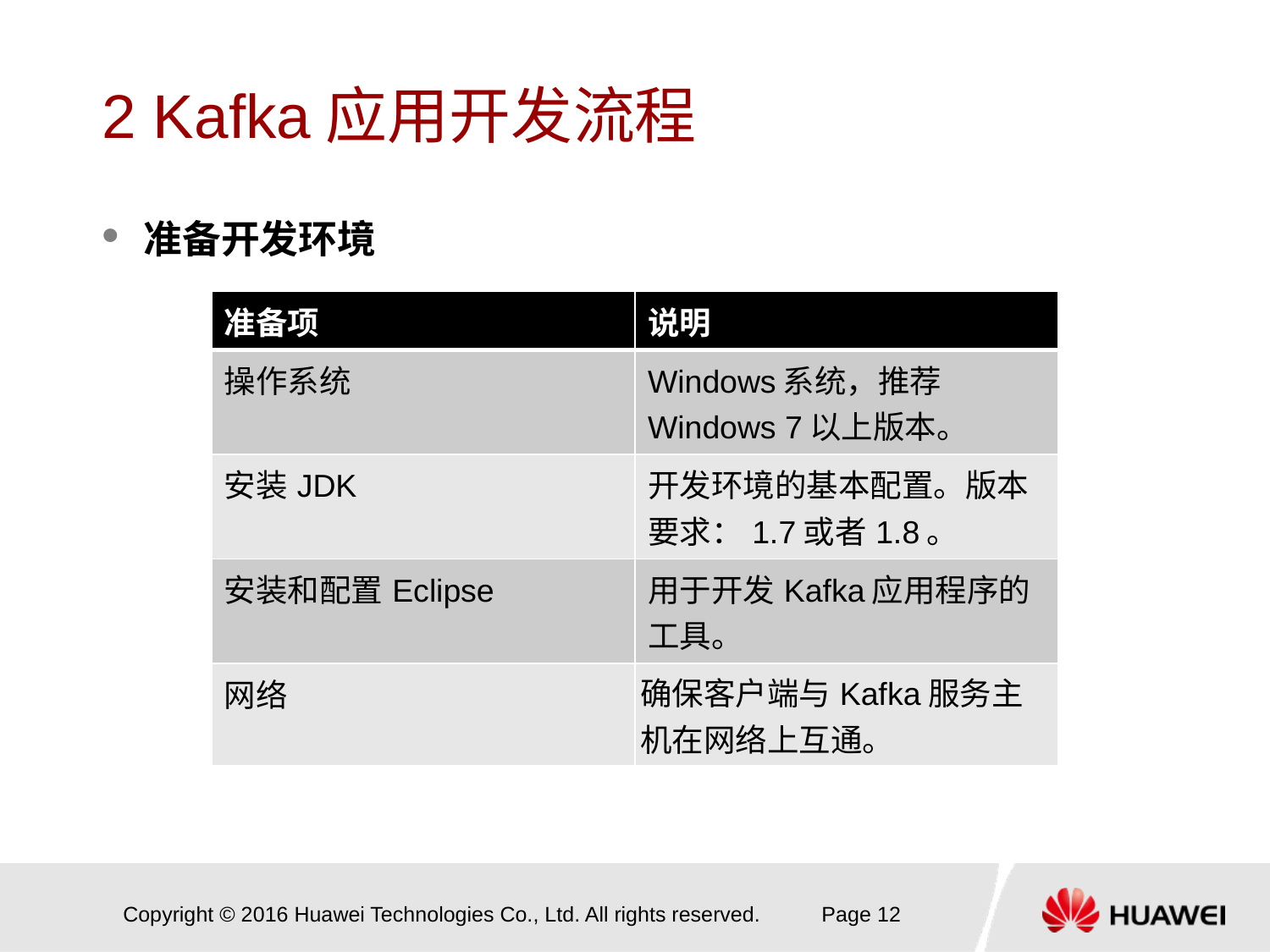

# 2 Kafka应用开发流程
准备开发环境

| 准备项 | 说明 |
| --- | --- |
| 操作系统 | Windows系统，推荐Windows 7以上版本。 |
| 安装JDK | 开发环境的基本配置。版本要求：1.7或者1.8。 |
| 安装和配置Eclipse | 用于开发Kafka应用程序的工具。 |
| 网络 | 确保客户端与Kafka服务主机在网络上互通。 |